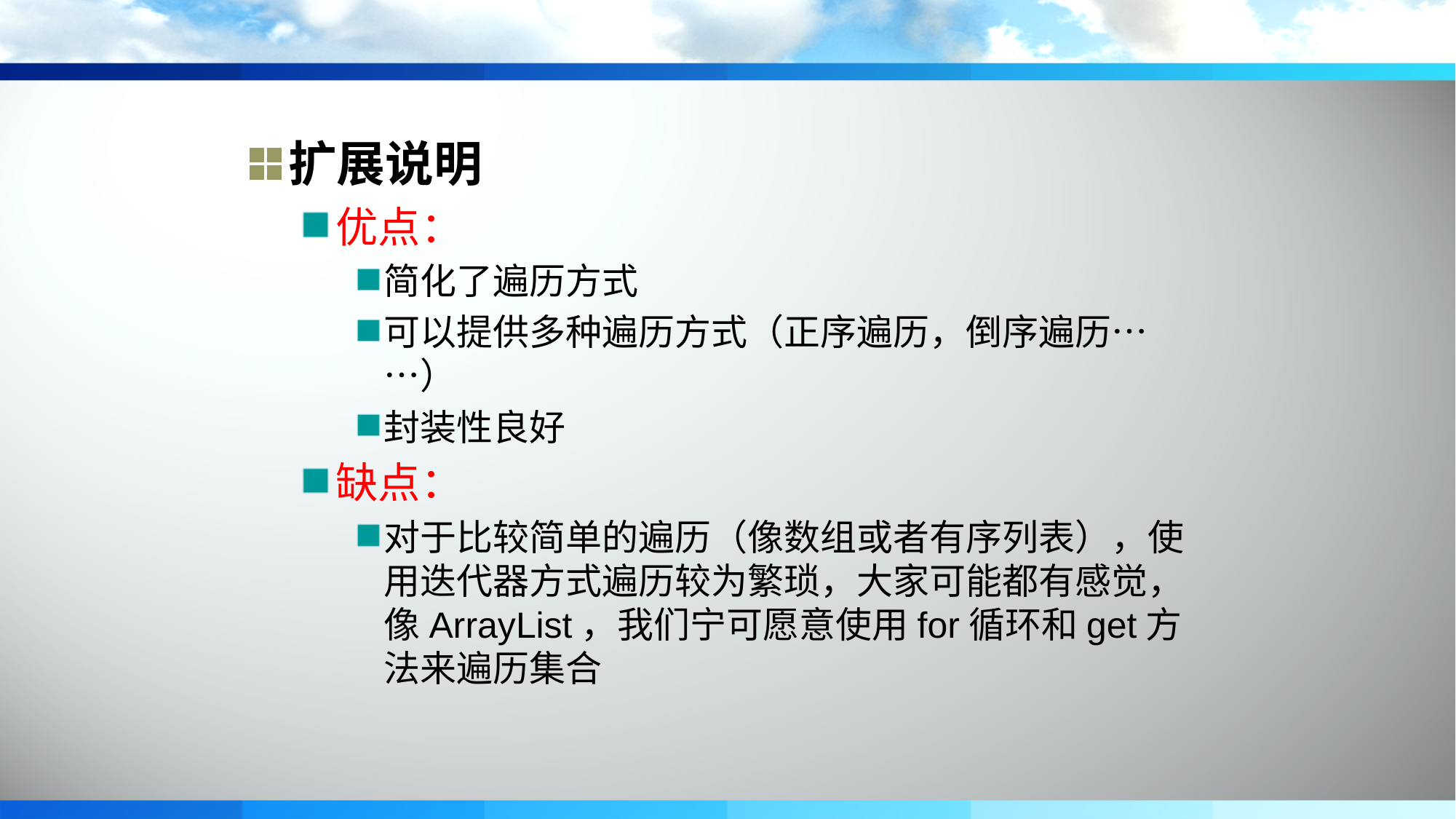

扩展说明
优点：
简化了遍历方式
可以提供多种遍历方式（正序遍历，倒序遍历……）
封装性良好
缺点：
对于比较简单的遍历（像数组或者有序列表），使用迭代器方式遍历较为繁琐，大家可能都有感觉，像ArrayList，我们宁可愿意使用for循环和get方法来遍历集合